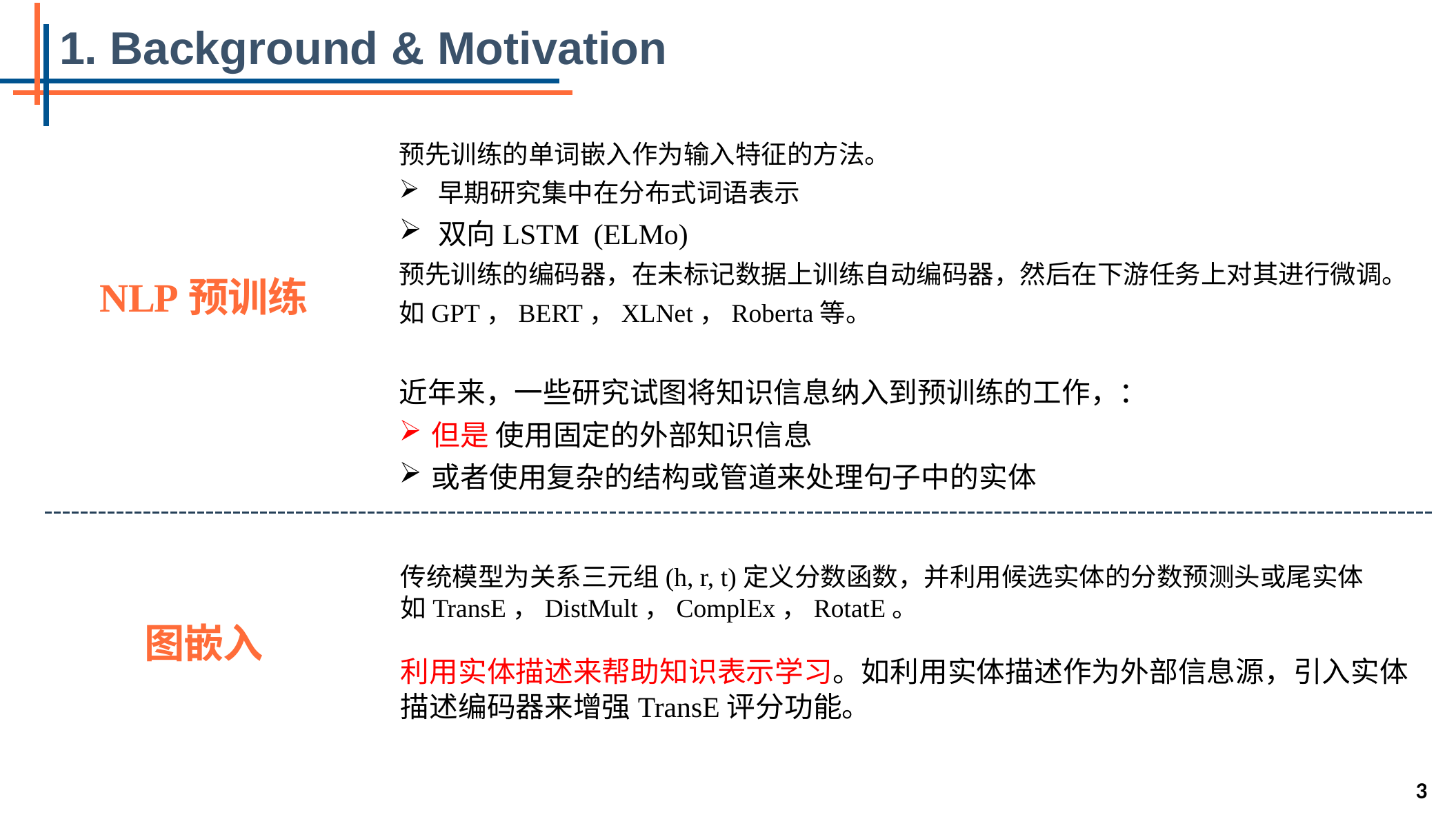

# 1. Background & Motivation

预先训练的单词嵌入作为输入特征的方法。
早期研究集中在分布式词语表示
双向LSTM  (ELMo)
预先训练的编码器，在未标记数据上训练自动编码器，然后在下游任务上对其进行微调。
如GPT，BERT，XLNet，Roberta等。

近年来，一些研究试图将知识信息纳入到预训练的工作，：
但是 使用固定的外部知识信息
或者使用复杂的结构或管道来处理句子中的实体

NLP预训练

传统模型为关系三元组(h, r, t)定义分数函数，并利用候选实体的分数预测头或尾实体
如TransE，DistMult，ComplEx，RotatE。

利用实体描述来帮助知识表示学习。如利用实体描述作为外部信息源，引入实体描述编码器来增强TransE评分功能。

图嵌入
3